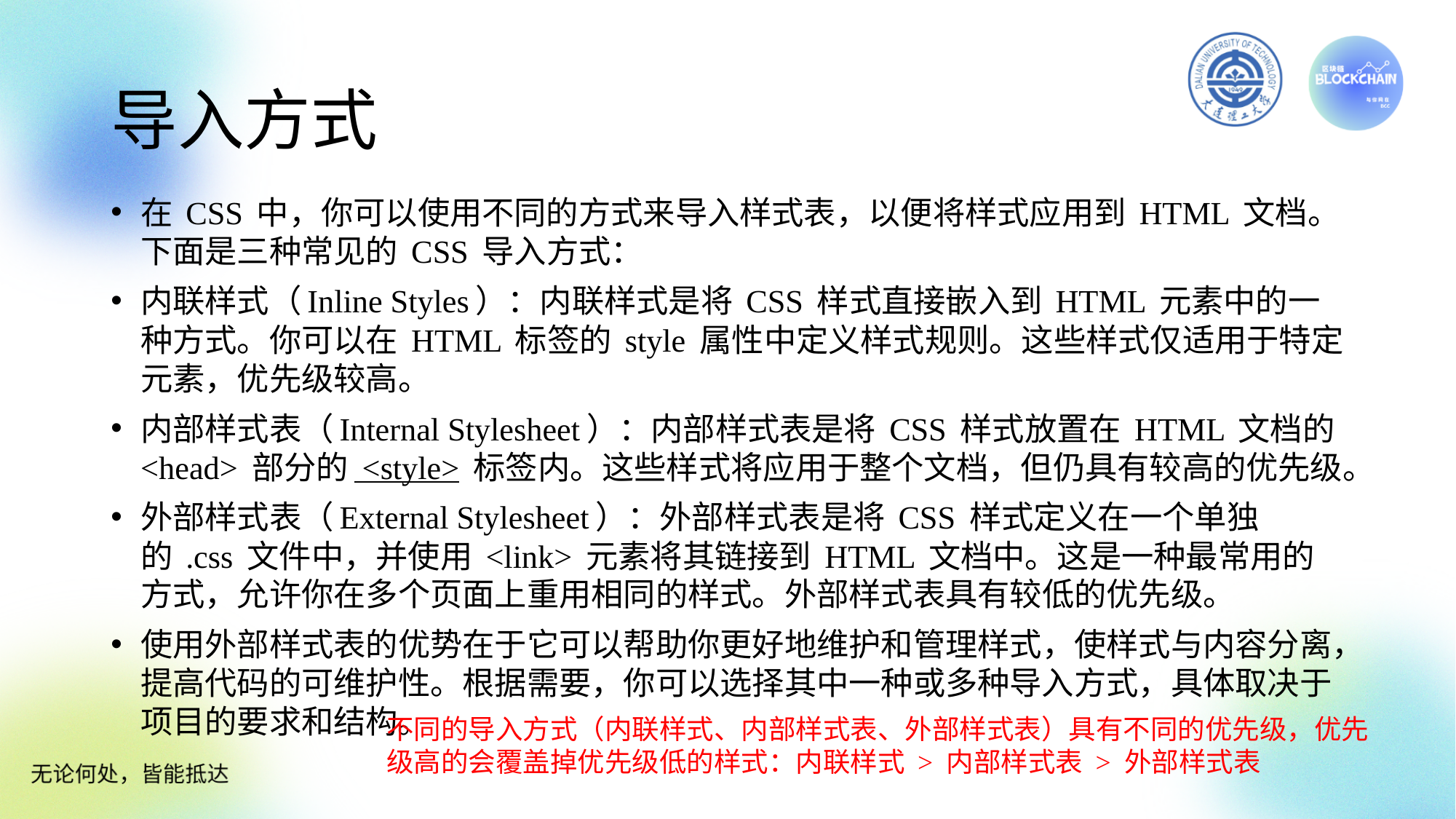

# 导入方式
在 CSS 中，你可以使用不同的方式来导入样式表，以便将样式应用到 HTML 文档。下面是三种常见的 CSS 导入方式：
内联样式（Inline Styles）：内联样式是将 CSS 样式直接嵌入到 HTML 元素中的一种方式。你可以在 HTML 标签的 style 属性中定义样式规则。这些样式仅适用于特定元素，优先级较高。
内部样式表（Internal Stylesheet）：内部样式表是将 CSS 样式放置在 HTML 文档的 <head> 部分的 <style> 标签内。这些样式将应用于整个文档，但仍具有较高的优先级。
外部样式表（External Stylesheet）：外部样式表是将 CSS 样式定义在一个单独的 .css 文件中，并使用 <link> 元素将其链接到 HTML 文档中。这是一种最常用的方式，允许你在多个页面上重用相同的样式。外部样式表具有较低的优先级。
使用外部样式表的优势在于它可以帮助你更好地维护和管理样式，使样式与内容分离，提高代码的可维护性。根据需要，你可以选择其中一种或多种导入方式，具体取决于项目的要求和结构。
不同的导入方式（内联样式、内部样式表、外部样式表）具有不同的优先级，优先级高的会覆盖掉优先级低的样式：内联样式 > 内部样式表 > 外部样式表